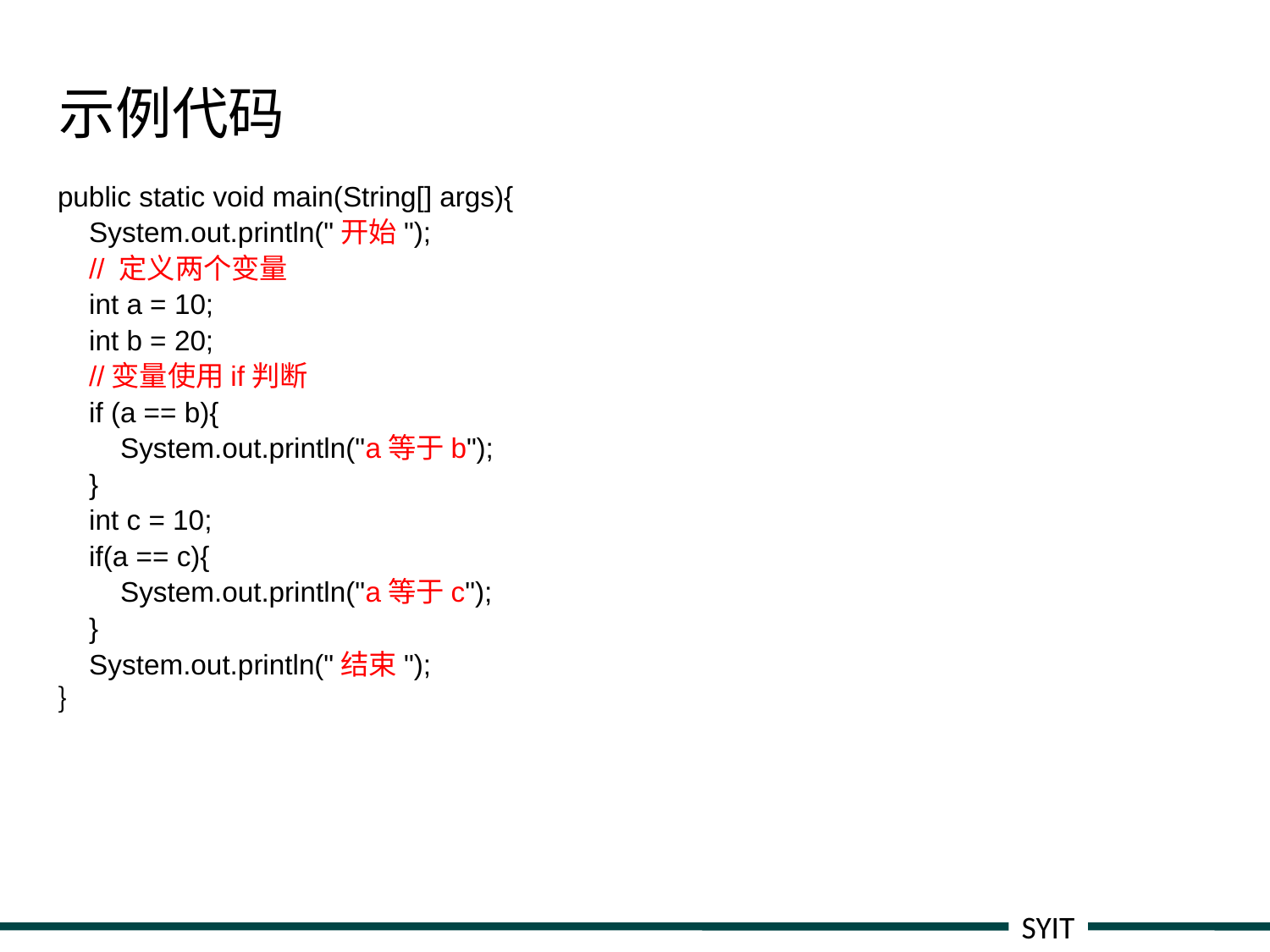

# 示例代码
public static void main(String[] args){
    System.out.println("开始");
    // 定义两个变量
    int a = 10;
    int b = 20;
    //变量使用if判断
    if (a == b){
        System.out.println("a等于b");
    }
    int c = 10;
    if(a == c){
        System.out.println("a等于c");
    }
    System.out.println("结束");
｝

SYIT